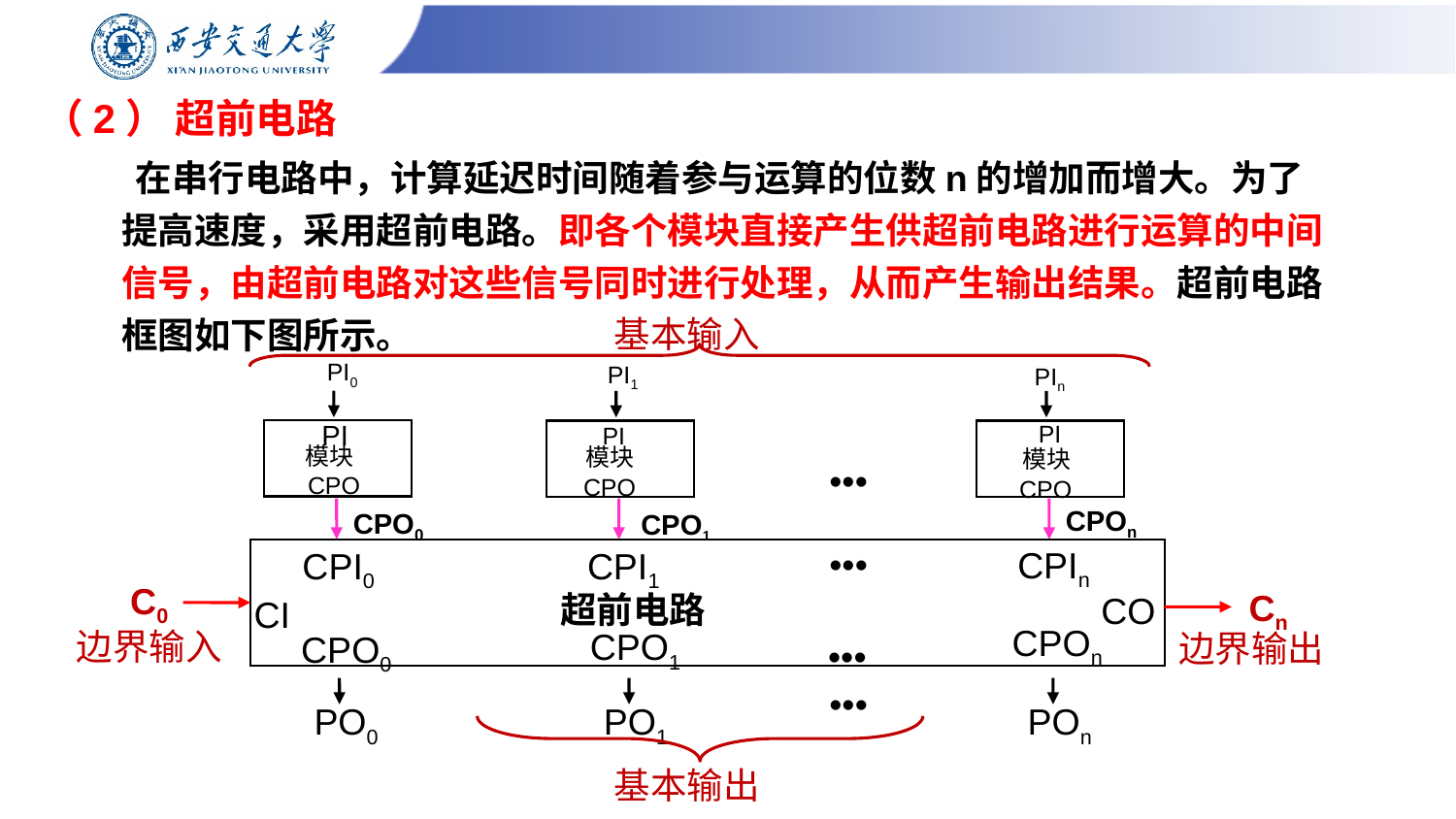

# （2） 超前电路
    在串行电路中，计算延迟时间随着参与运算的位数n的增加而增大。为了提高速度，采用超前电路。即各个模块直接产生供超前电路进行运算的中间信号，由超前电路对这些信号同时进行处理，从而产生输出结果。超前电路框图如下图所示。

基本输入
PI0
PI1
PIn

PI
PI
PI

模块
模块
模块
•••
CPO
CPO
CPO
CPOn

CPO0

CPO1

•••
CPIn
CPI1
CPI0

C0
Cn
超前电路
CO
CI

CPOn
边界输入
CPO1
边界输出
CPO0
•••
•••

PO0

PO1

POn
基本输出